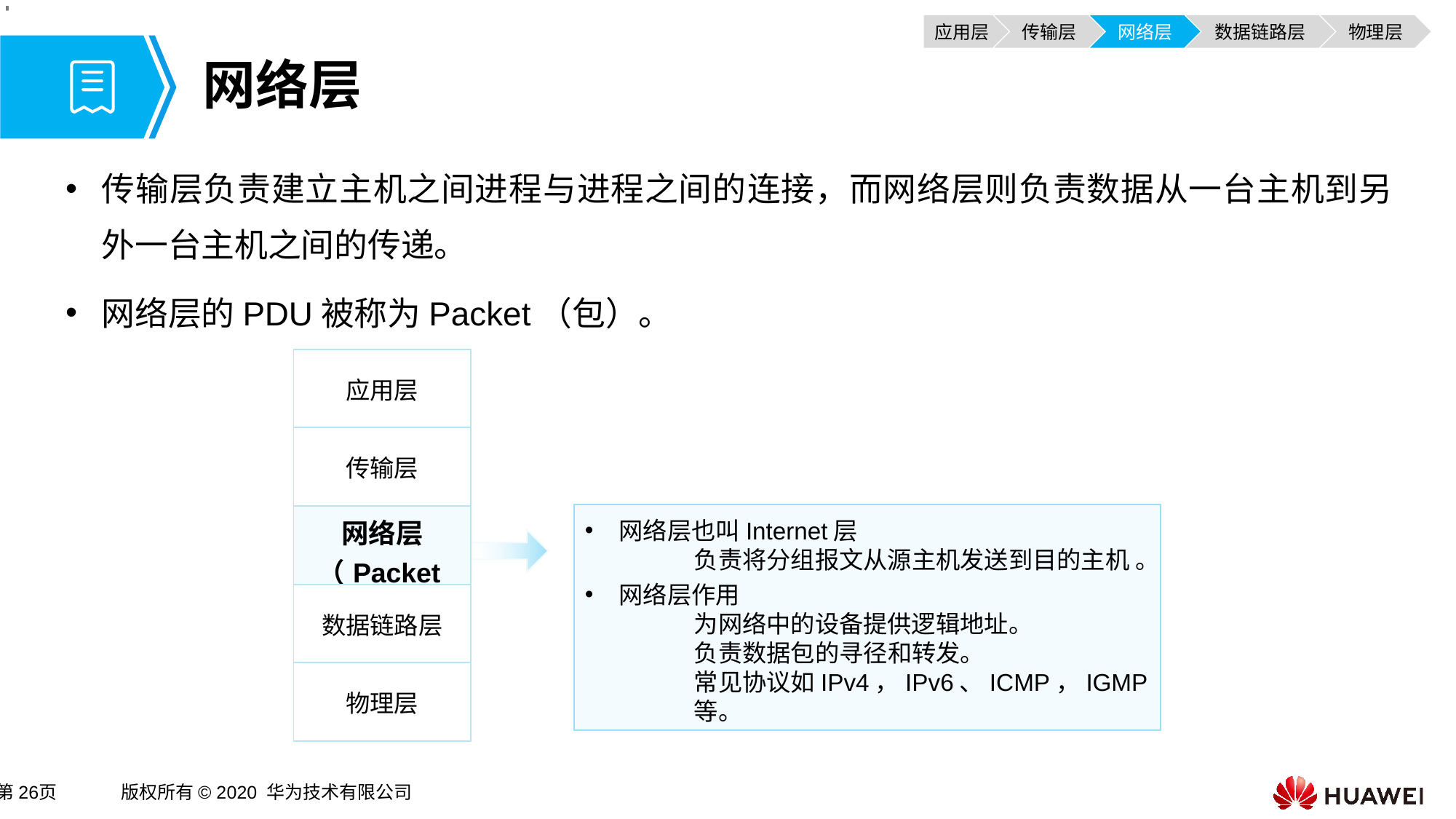

应用层
传输层
网络层
数据链路层
物理层
# 网络层
传输层负责建立主机之间进程与进程之间的连接，而网络层则负责数据从一台主机到另外一台主机之间的传递。
网络层的PDU被称为Packet（包）。

| 应用层 |
| --- |
| 传输层 |
| 网络层 （Packet） |
| 数据链路层 |
| 物理层 |
网络层也叫Internet层
负责将分组报文从源主机发送到目的主机 。
网络层作用
为网络中的设备提供逻辑地址。
负责数据包的寻径和转发。
常见协议如IPv4，IPv6、ICMP，IGMP等。